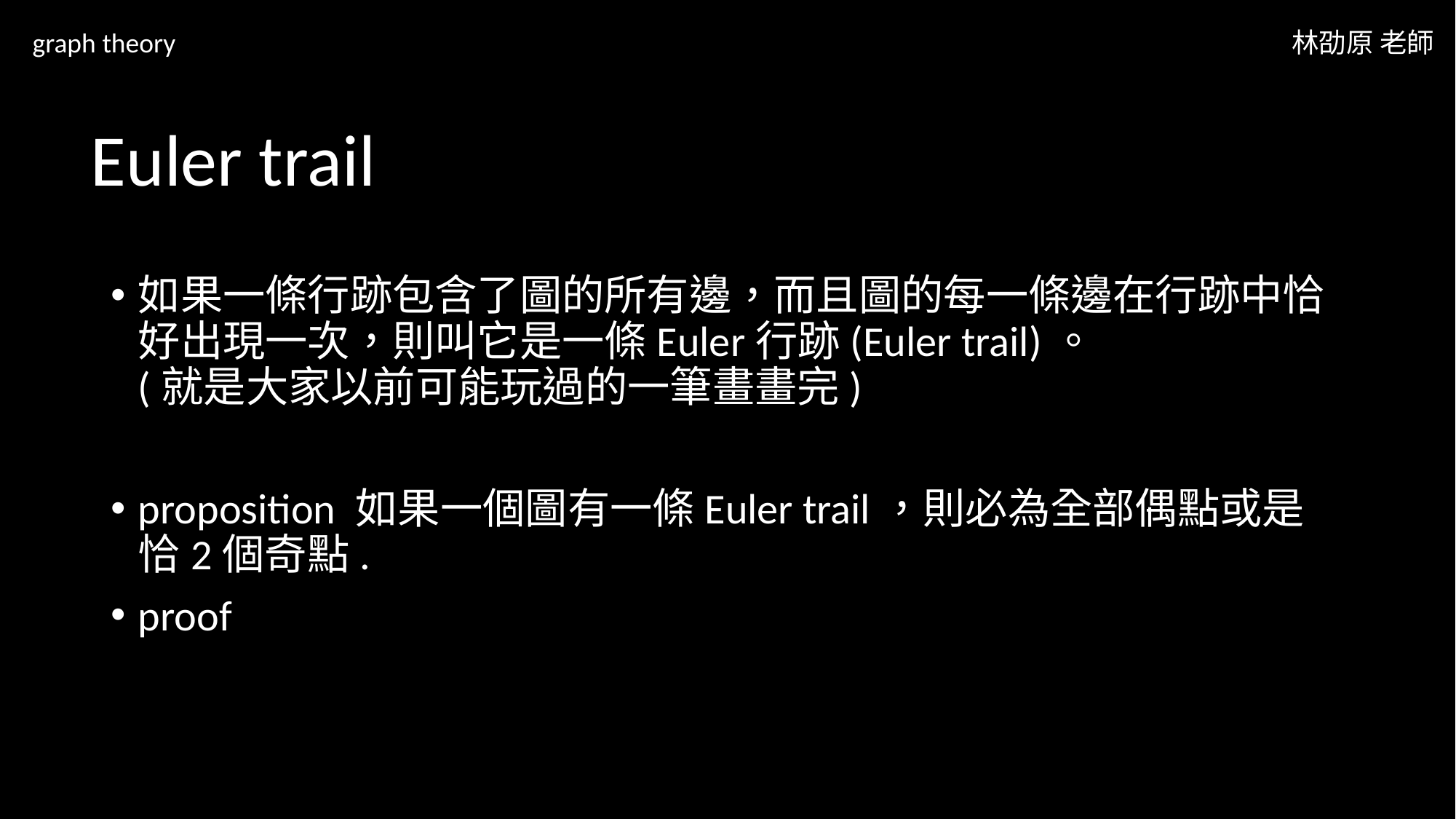

graph theory
林劭原 老師
# Euler trail
如果一條行跡包含了圖的所有邊，而且圖的每一條邊在行跡中恰好出現一次，則叫它是一條Euler行跡(Euler trail)。
(就是大家以前可能玩過的一筆畫畫完)

proposition 如果一個圖有一條Euler trail，則必為全部偶點或是恰2個奇點.
proof